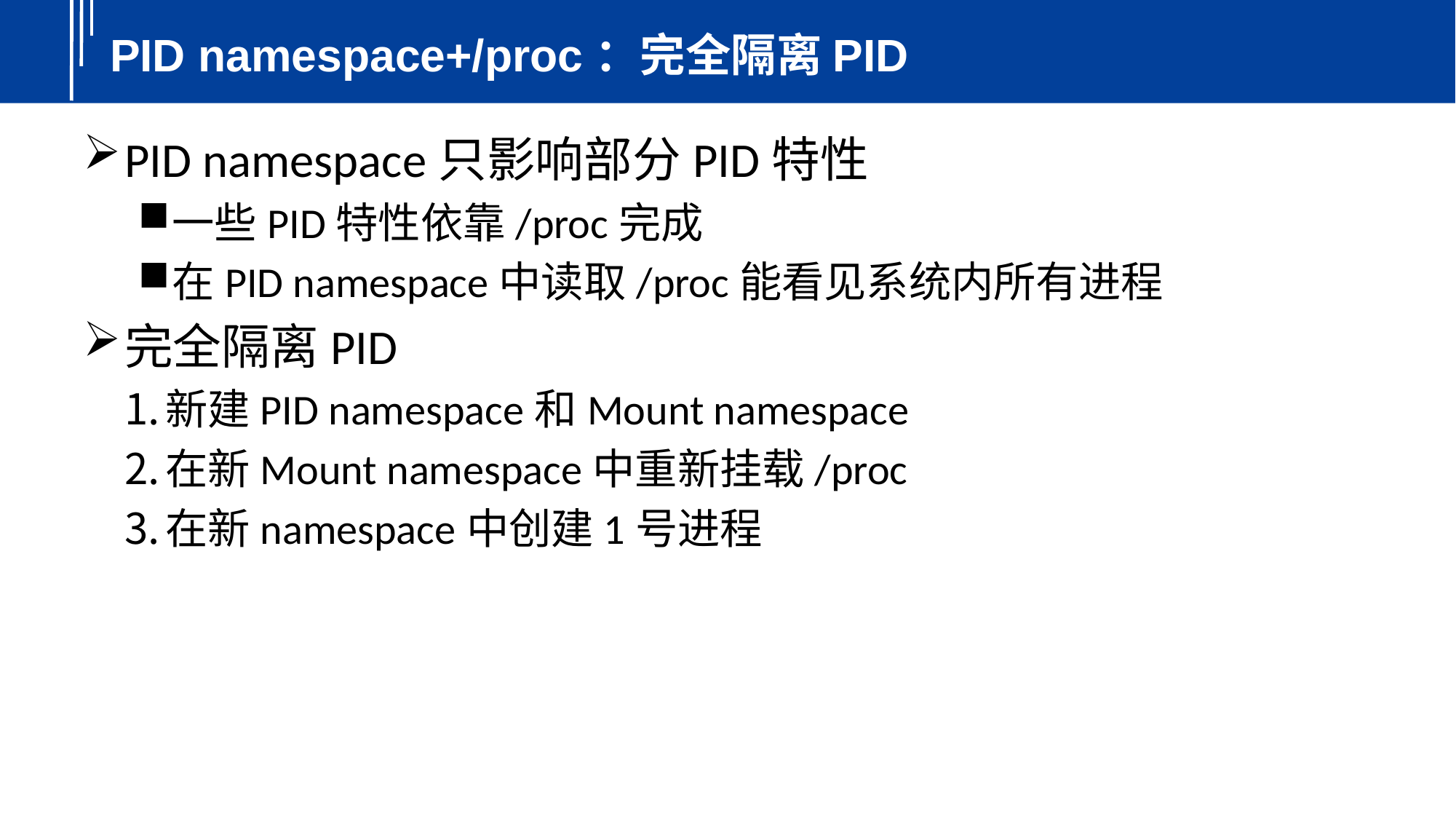

# PID namespace+/proc：完全隔离PID
PID namespace只影响部分PID特性
一些PID特性依靠/proc完成
在PID namespace中读取/proc能看见系统内所有进程
完全隔离PID
新建PID namespace和Mount namespace
在新Mount namespace中重新挂载/proc
在新namespace中创建1号进程